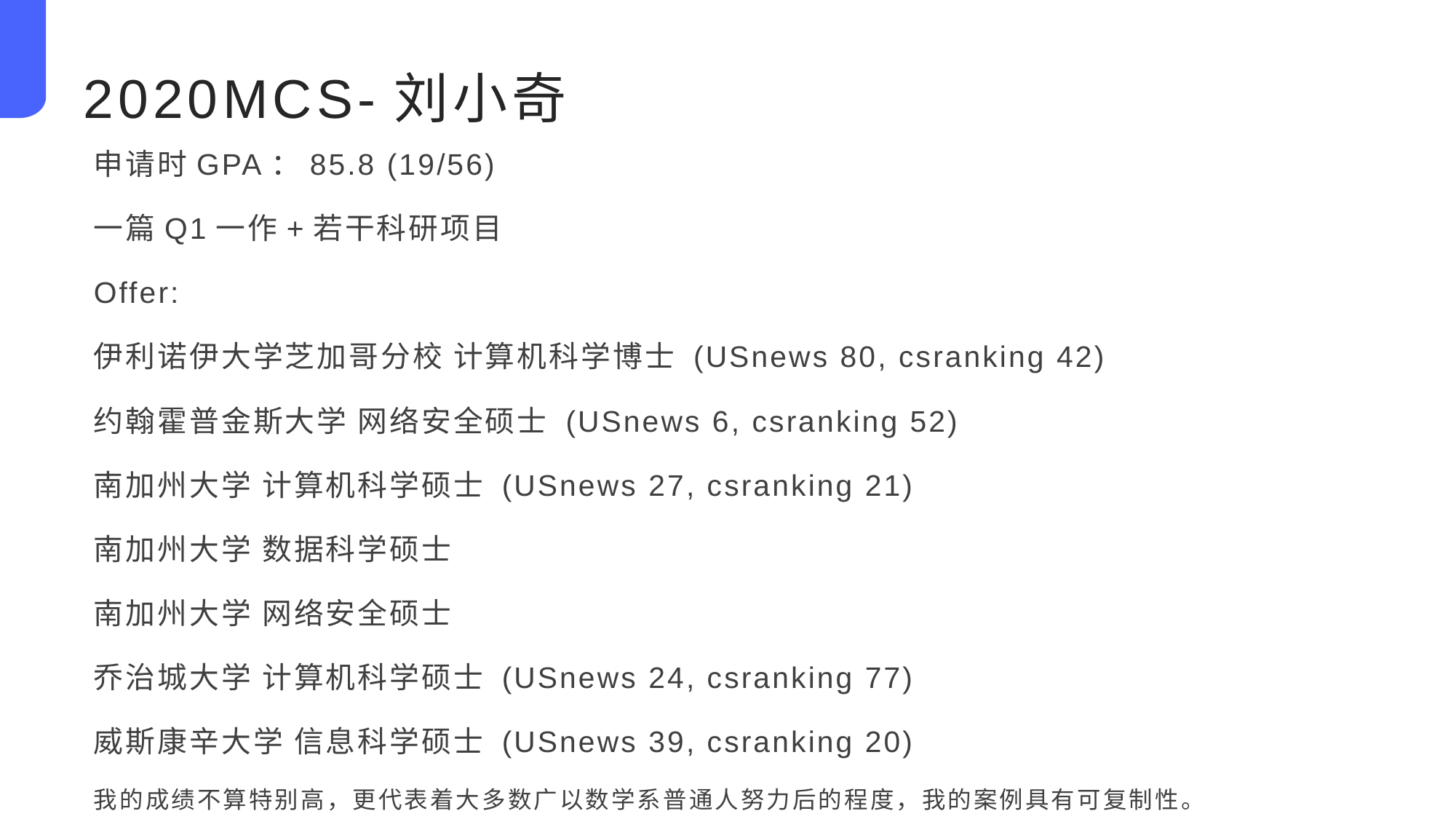

2020MCS-刘小奇
申请时GPA：85.8 (19/56)
一篇Q1一作+若干科研项目
Offer:
伊利诺伊大学芝加哥分校 计算机科学博士 (USnews 80, csranking 42)
约翰霍普金斯大学 网络安全硕士 (USnews 6, csranking 52)
南加州大学 计算机科学硕士 (USnews 27, csranking 21)
南加州大学 数据科学硕士
南加州大学 网络安全硕士
乔治城大学 计算机科学硕士 (USnews 24, csranking 77)
威斯康辛大学 信息科学硕士 (USnews 39, csranking 20)
我的成绩不算特别高，更代表着大多数广以数学系普通人努力后的程度，我的案例具有可复制性。